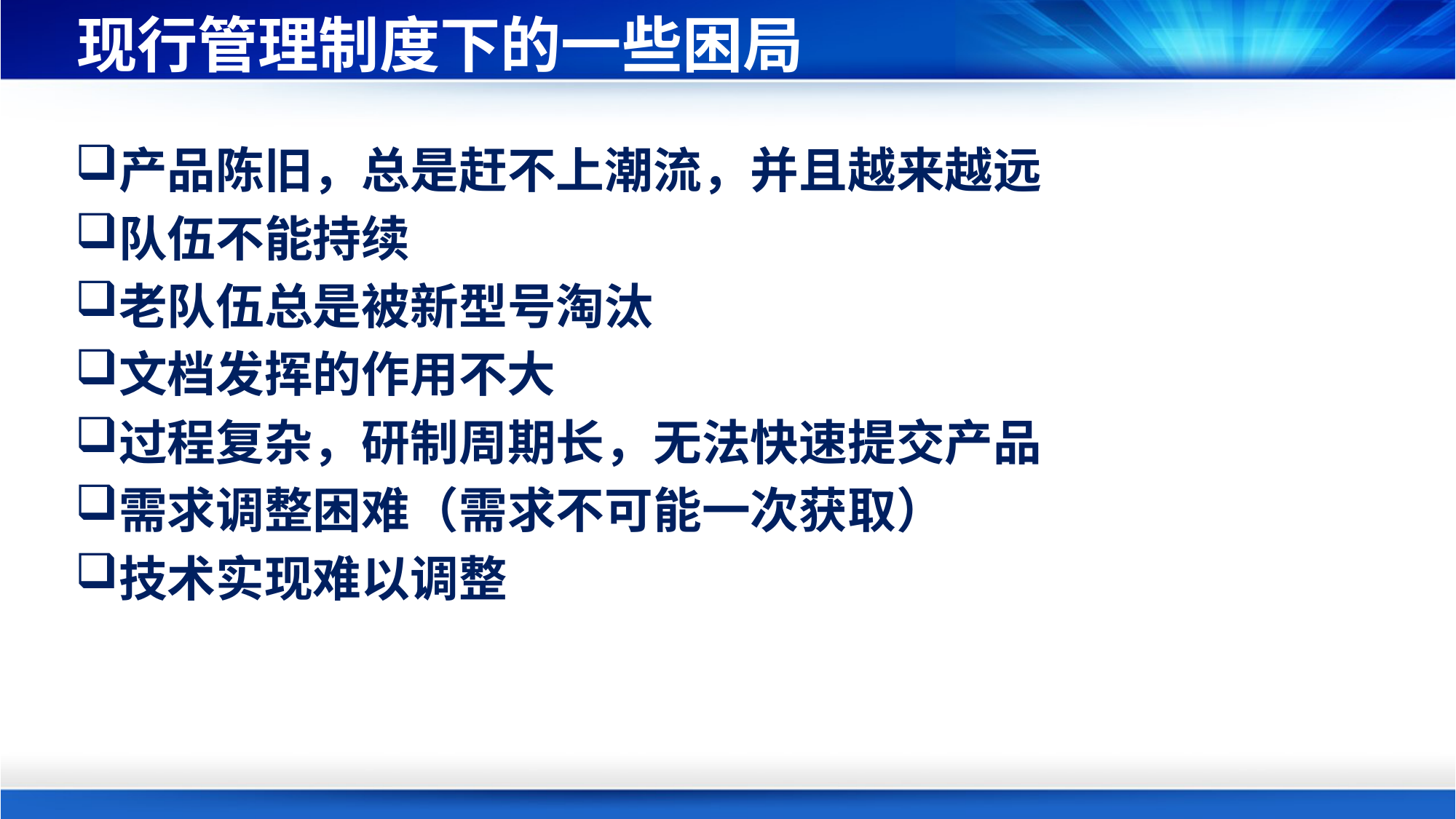

# 现行管理制度下的一些困局
产品陈旧，总是赶不上潮流，并且越来越远
队伍不能持续
老队伍总是被新型号淘汰
文档发挥的作用不大
过程复杂，研制周期长，无法快速提交产品
需求调整困难（需求不可能一次获取）
技术实现难以调整